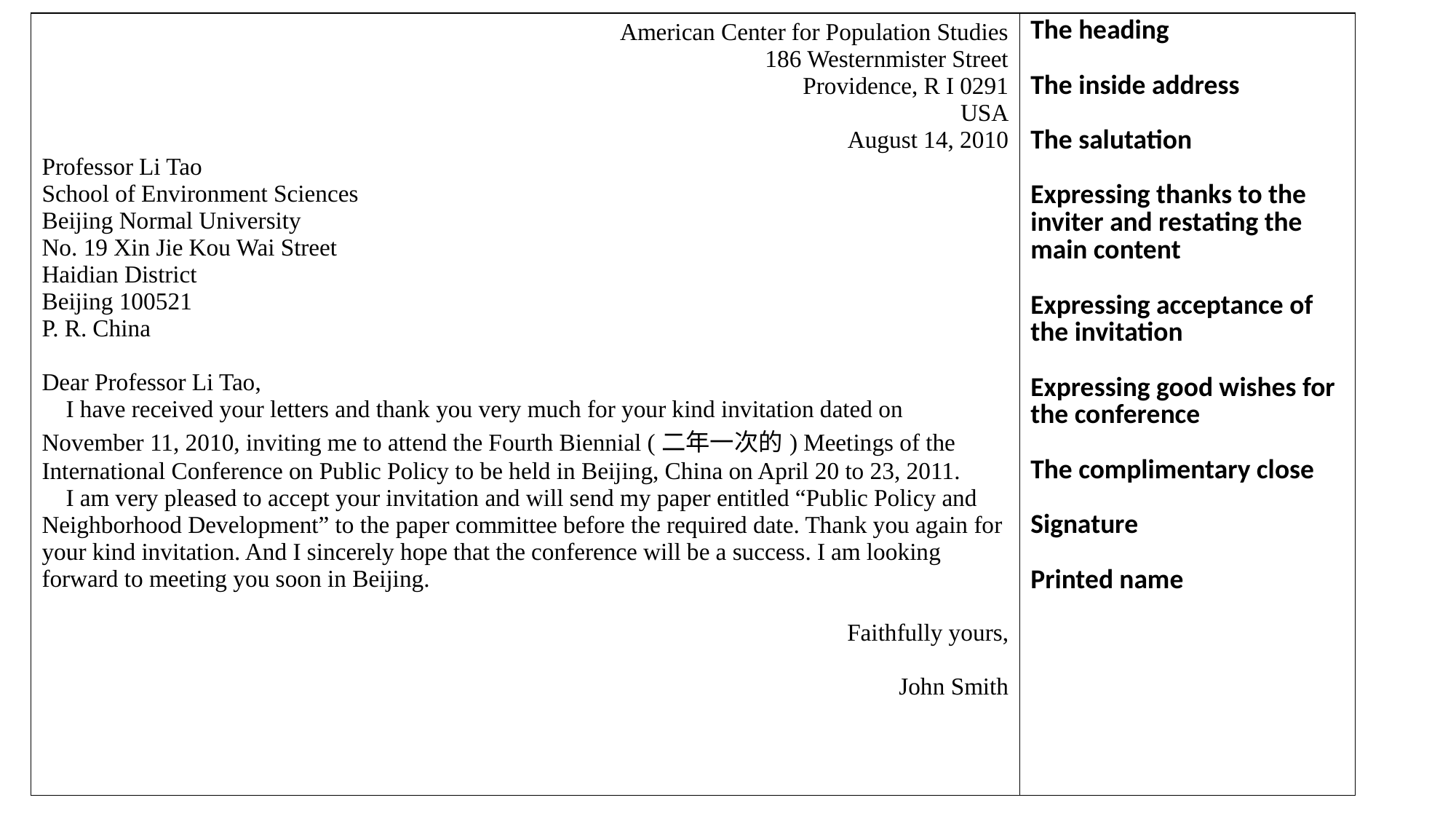

| American Center for Population Studies 186 Westernmister Street Providence, R I 0291 USA August 14, 2010 Professor Li Tao School of Environment Sciences Beijing Normal University No. 19 Xin Jie Kou Wai Street Haidian District Beijing 100521 P. R. China Dear Professor Li Tao, I have received your letters and thank you very much for your kind invitation dated on November 11, 2010, inviting me to attend the Fourth Biennial (二年一次的) Meetings of the International Conference on Public Policy to be held in Beijing, China on April 20 to 23, 2011. I am very pleased to accept your invitation and will send my paper entitled “Public Policy and Neighborhood Development” to the paper committee before the required date. Thank you again for your kind invitation. And I sincerely hope that the conference will be a success. I am looking forward to meeting you soon in Beijing. Faithfully yours, John Smith | The heading The inside address The salutation Expressing thanks to the inviter and restating the main content Expressing acceptance of the invitation Expressing good wishes for the conference The complimentary close Signature Printed name |
| --- | --- |